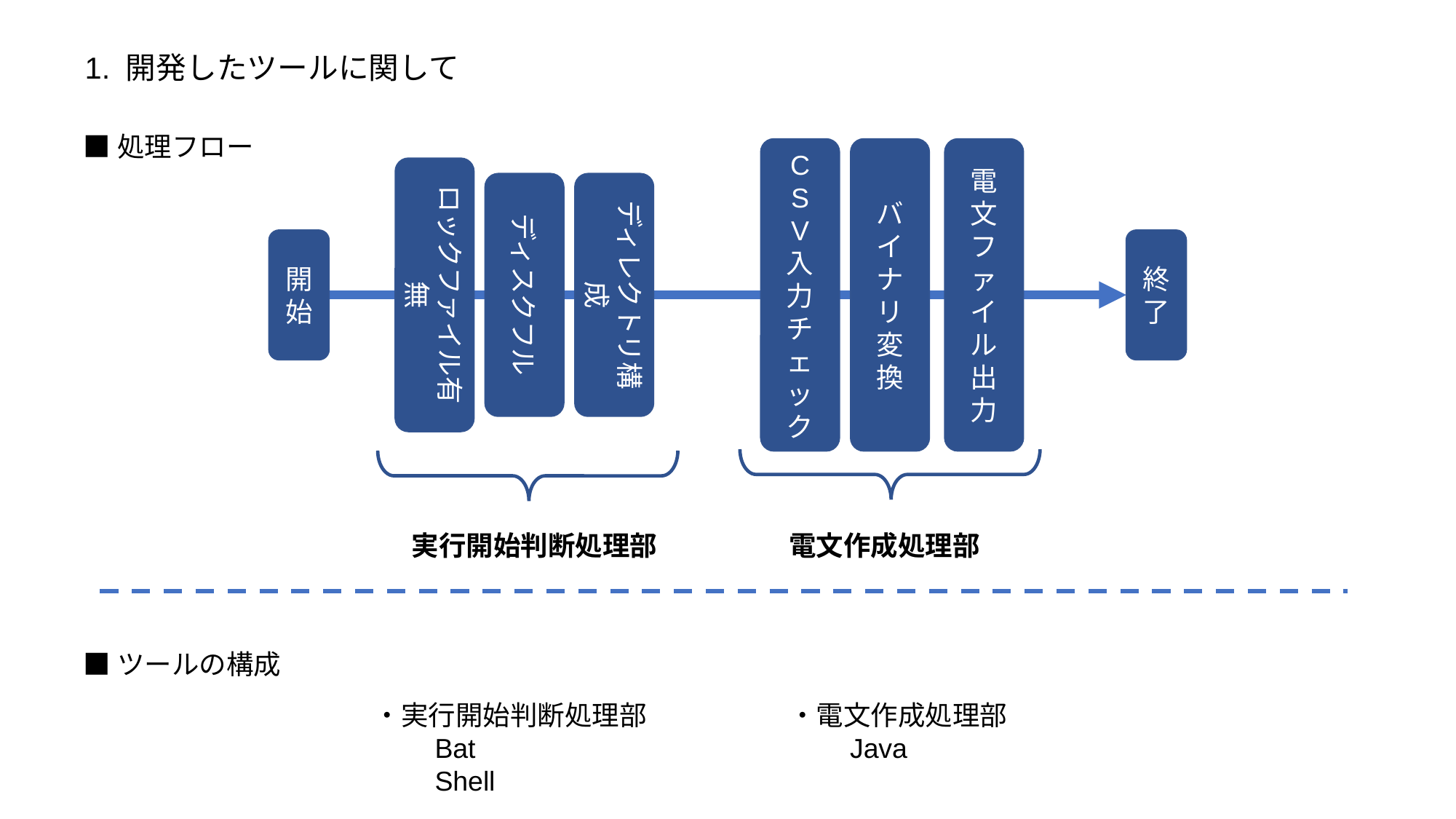

1. 開発したツールに関して
■処理フロー
C
S
V
入力チェック
バイナリ変換
電文ファイル出力
ロックファイル有無
ディスクフル
ディレクトリ構成
開始
終了

電文作成処理部
実行開始判断処理部
■ツールの構成
・実行開始判断処理部
　　Bat
　　Shell
・電文作成処理部
　　Java